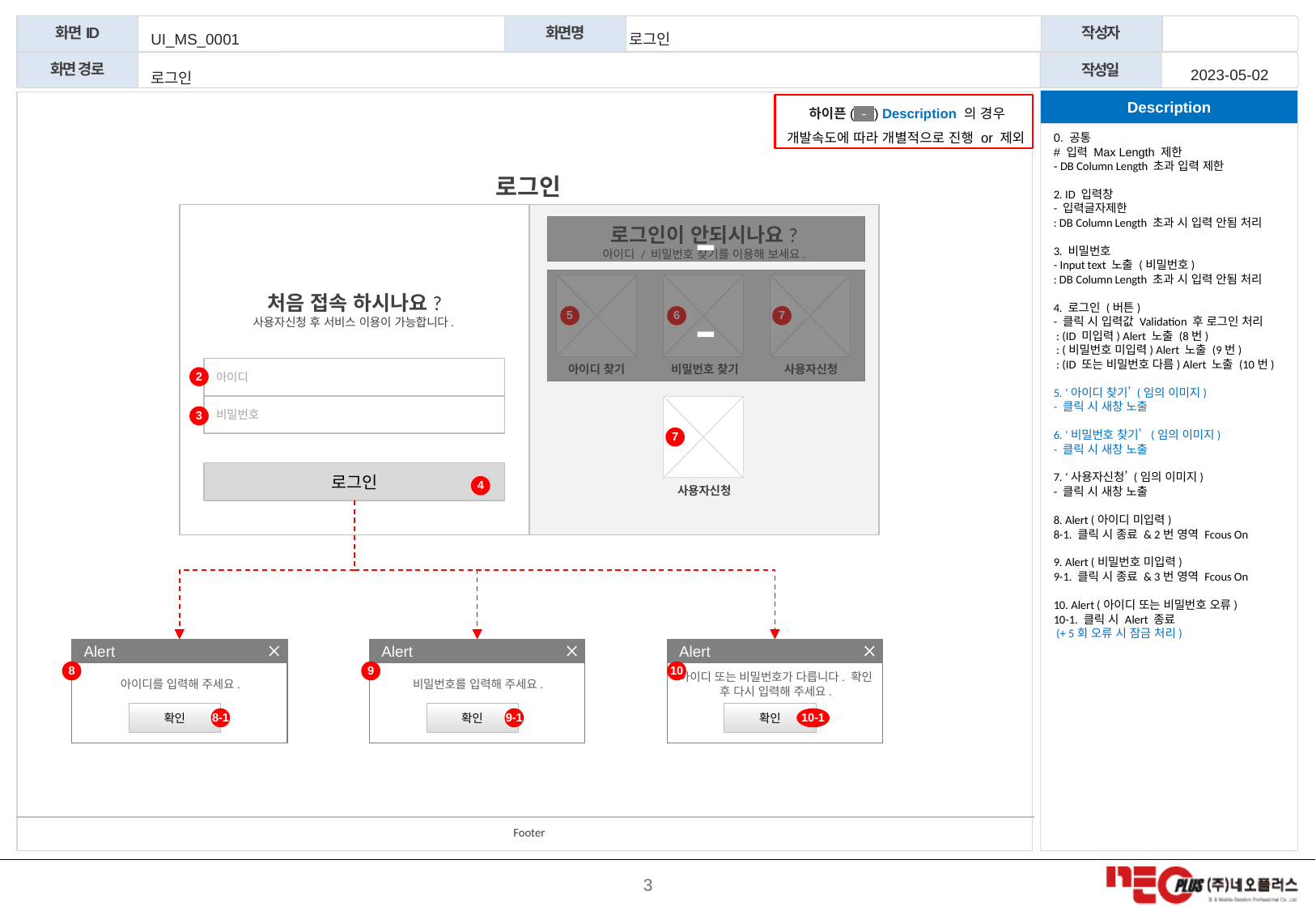

UI_MS_0001
로그인

2023-05-02
로그인
 하이픈(  -  ) Description 의 경우
 개발속도에 따라 개별적으로 진행 or 제외
0. 공통
# 입력 Max Length 제한 - DB Column Length 초과 입력 제한
2. ID 입력창
- 입력글자제한
: DB Column Length 초과 시 입력 안됨 처리

3. 비밀번호
- Input text 노출 (비밀번호)
: DB Column Length 초과 시 입력 안됨 처리

4. 로그인 (버튼)
- 클릭 시 입력값 Validation 후 로그인 처리
 : (ID 미입력) Alert 노출 (8번)
 : (비밀번호 미입력) Alert 노출 (9번)
 : (ID 또는 비밀번호 다름) Alert 노출 (10번)

5. ‘아이디 찾기’ (임의 이미지)
- 클릭 시 새창 노출

6. ‘비밀번호 찾기’  (임의 이미지)
- 클릭 시 새창 노출

7. ‘사용자신청’ (임의 이미지)
- 클릭 시 새창 노출

8. Alert (아이디 미입력)
8-1. 클릭 시 종료 & 2번 영역 Fcous On

9. Alert (비밀번호 미입력)
9-1. 클릭 시 종료 & 3번 영역 Fcous On

10. Alert (아이디 또는 비밀번호 오류)
10-1. 클릭 시 Alert 종료
 (+ 5회 오류 시 잠금 처리)

로그인
|  |  |
| --- | --- |
로그인이 안되시나요?
아이디 / 비밀번호 찾기를 이용해 보세요.
-
-

처음 접속 하시나요?
사용자신청 후 서비스 이용이 가능합니다.
5
6
7
아이디 찾기
비밀번호 찾기
사용자신청
아이디
2
비밀번호

3
7
로그인
4
사용자신청
Alert

아이디를 입력해 주세요.
확인
Alert

비밀번호를 입력해 주세요.
확인
Alert

아이디 또는 비밀번호가 다릅니다. 확인 후 다시 입력해 주세요.
확인
8
9
10
8-1
9-1
10-1
Footer